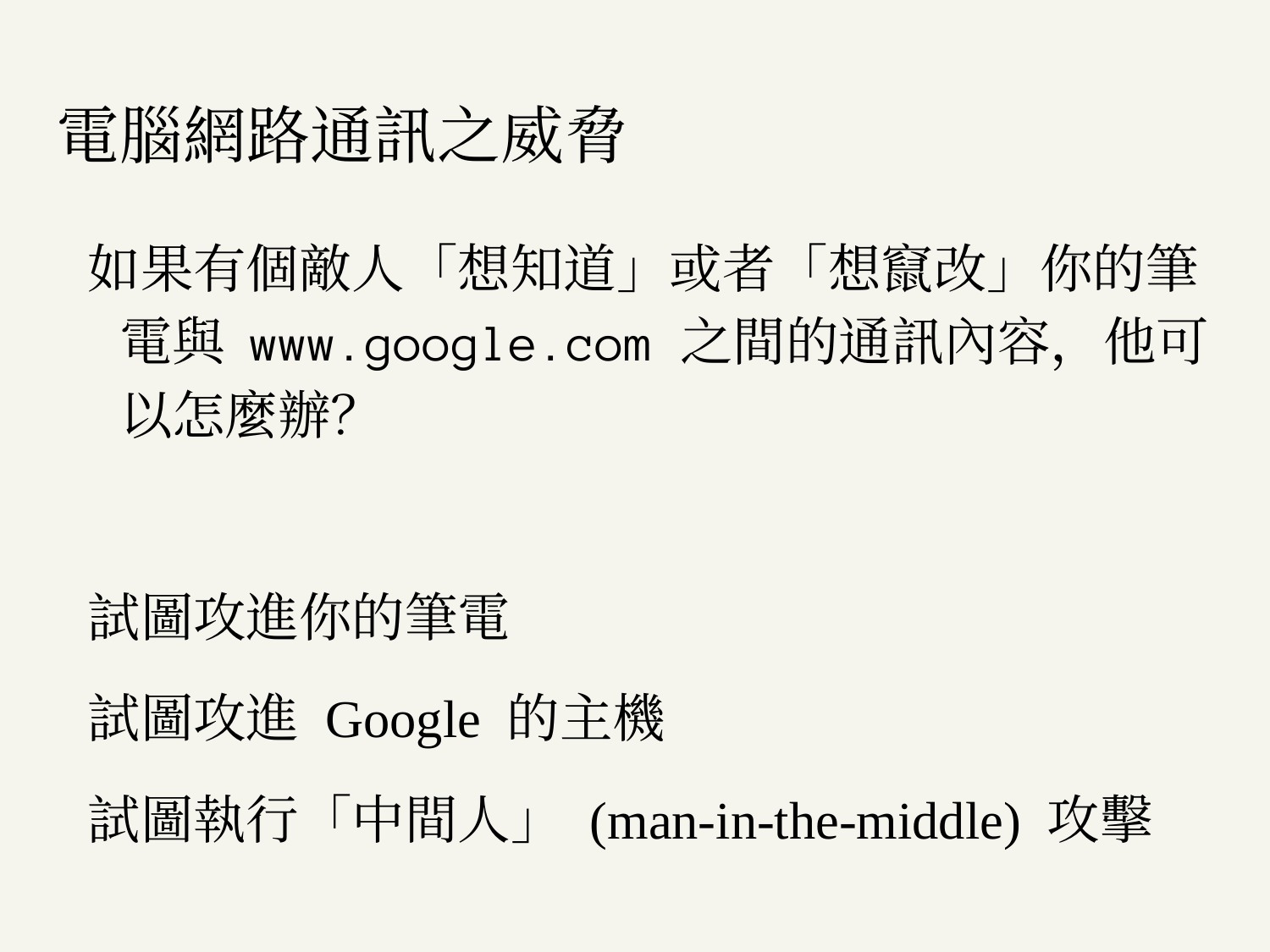

# 電腦網路通訊之威脅
如果有個敵人「想知道」或者「想竄改」你的筆電與 www.google.com 之間的通訊內容，他可以怎麼辦？

試圖攻進你的筆電
試圖攻進 Google 的主機
試圖執行「中間人」 (man-in-the-middle) 攻擊